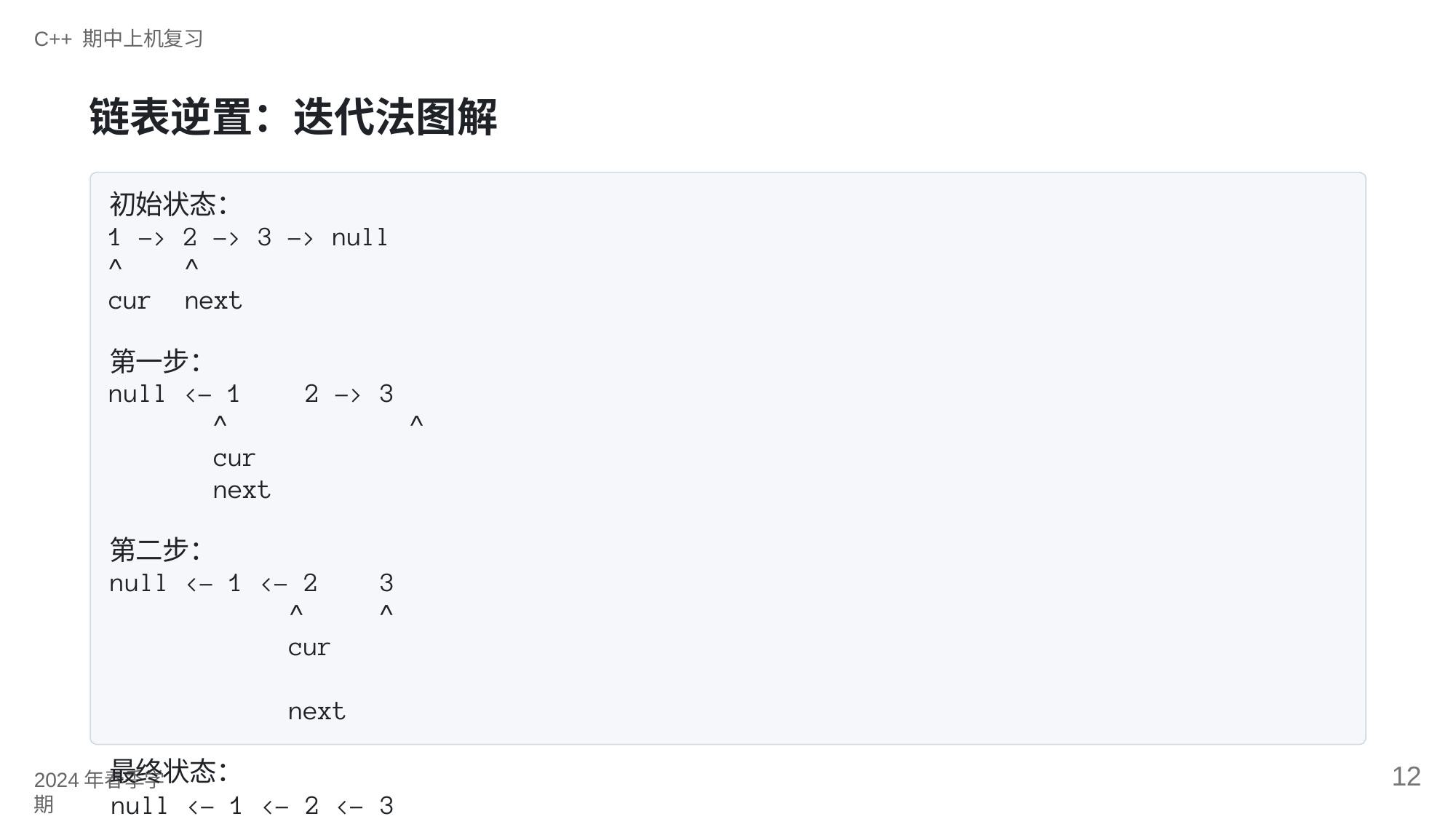

C++ 期中上机复习
# 链表逆置：迭代法图解

初始状态：
1 -> 2 -> 3 -> null
^	^
cur	next
第一步：
null <- 1	2 -> 3
^	^
cur	next
第二步：
null <- 1 <- 2	3
^	^
cur	next
最终状态：
null <- 1 <- 2 <- 3
12
2024年春季学期